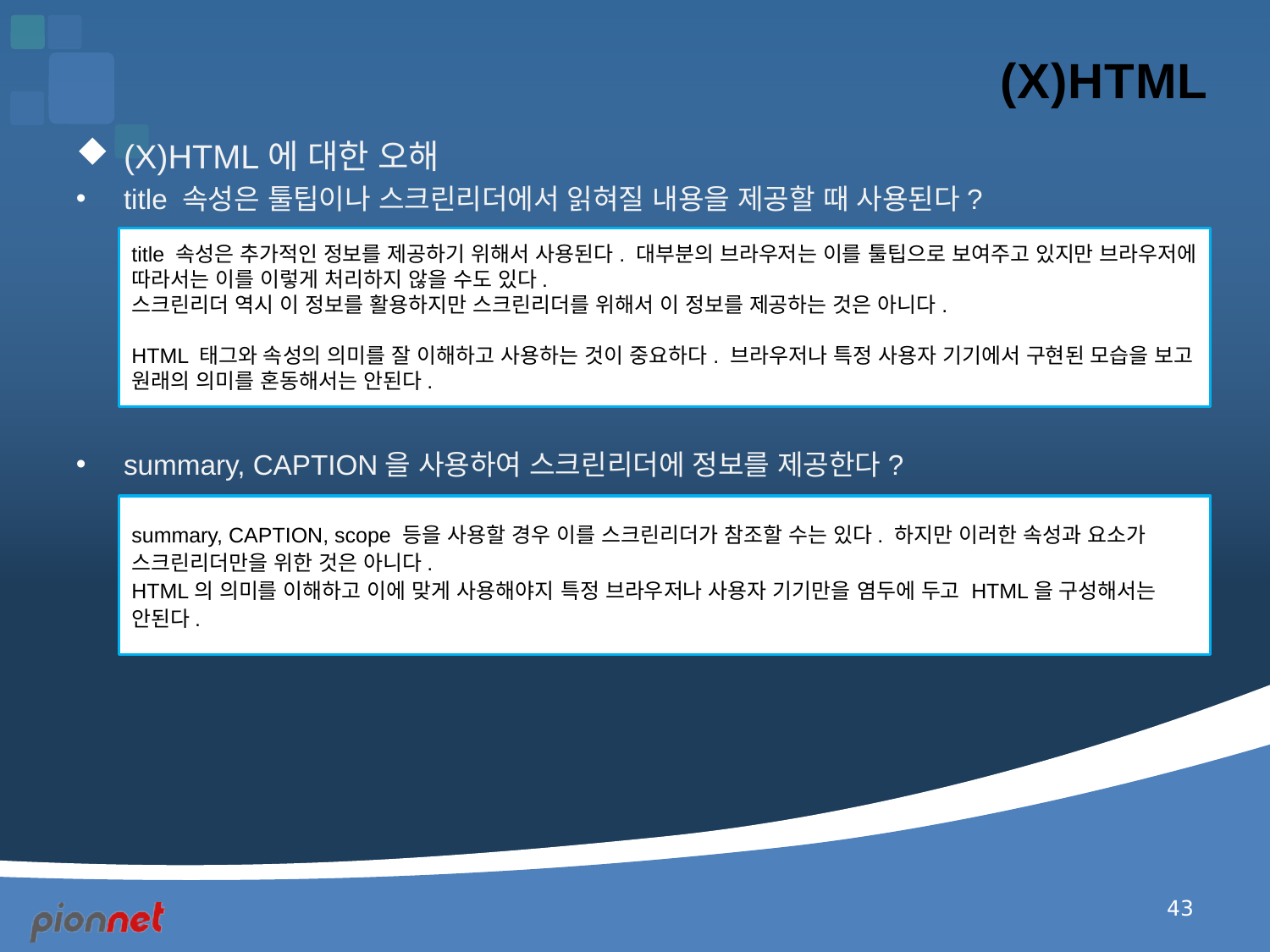

# (X)HTML
(X)HTML에 대한 오해
title 속성은 툴팁이나 스크린리더에서 읽혀질 내용을 제공할 때 사용된다?

summary, CAPTION을 사용하여 스크린리더에 정보를 제공한다?

title 속성은 추가적인 정보를 제공하기 위해서 사용된다. 대부분의 브라우저는 이를 툴팁으로 보여주고 있지만 브라우저에 따라서는 이를 이렇게 처리하지 않을 수도 있다.
스크린리더 역시 이 정보를 활용하지만 스크린리더를 위해서 이 정보를 제공하는 것은 아니다.

HTML 태그와 속성의 의미를 잘 이해하고 사용하는 것이 중요하다. 브라우저나 특정 사용자 기기에서 구현된 모습을 보고 원래의 의미를 혼동해서는 안된다.
summary, CAPTION, scope 등을 사용할 경우 이를 스크린리더가 참조할 수는 있다. 하지만 이러한 속성과 요소가 스크린리더만을 위한 것은 아니다.
HTML의 의미를 이해하고 이에 맞게 사용해야지 특정 브라우저나 사용자 기기만을 염두에 두고 HTML을 구성해서는 안된다.
43